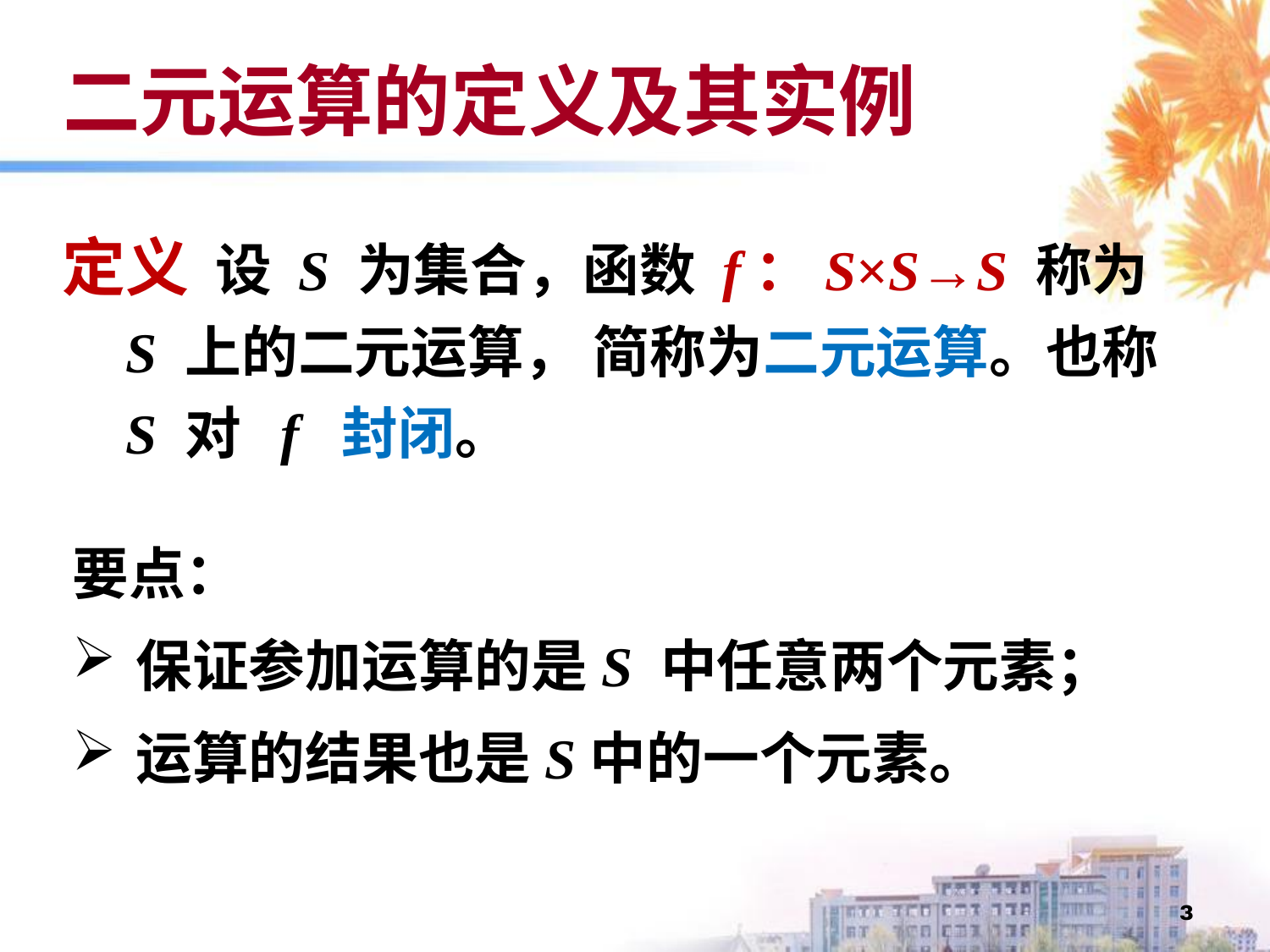

# 二元运算的定义及其实例
定义  设 S 为集合，函数 f：S×S→S 称为 S 上的二元运算， 简称为二元运算。也称 S 对  f  封闭。
要点：
保证参加运算的是S 中任意两个元素；
运算的结果也是S中的一个元素。
3